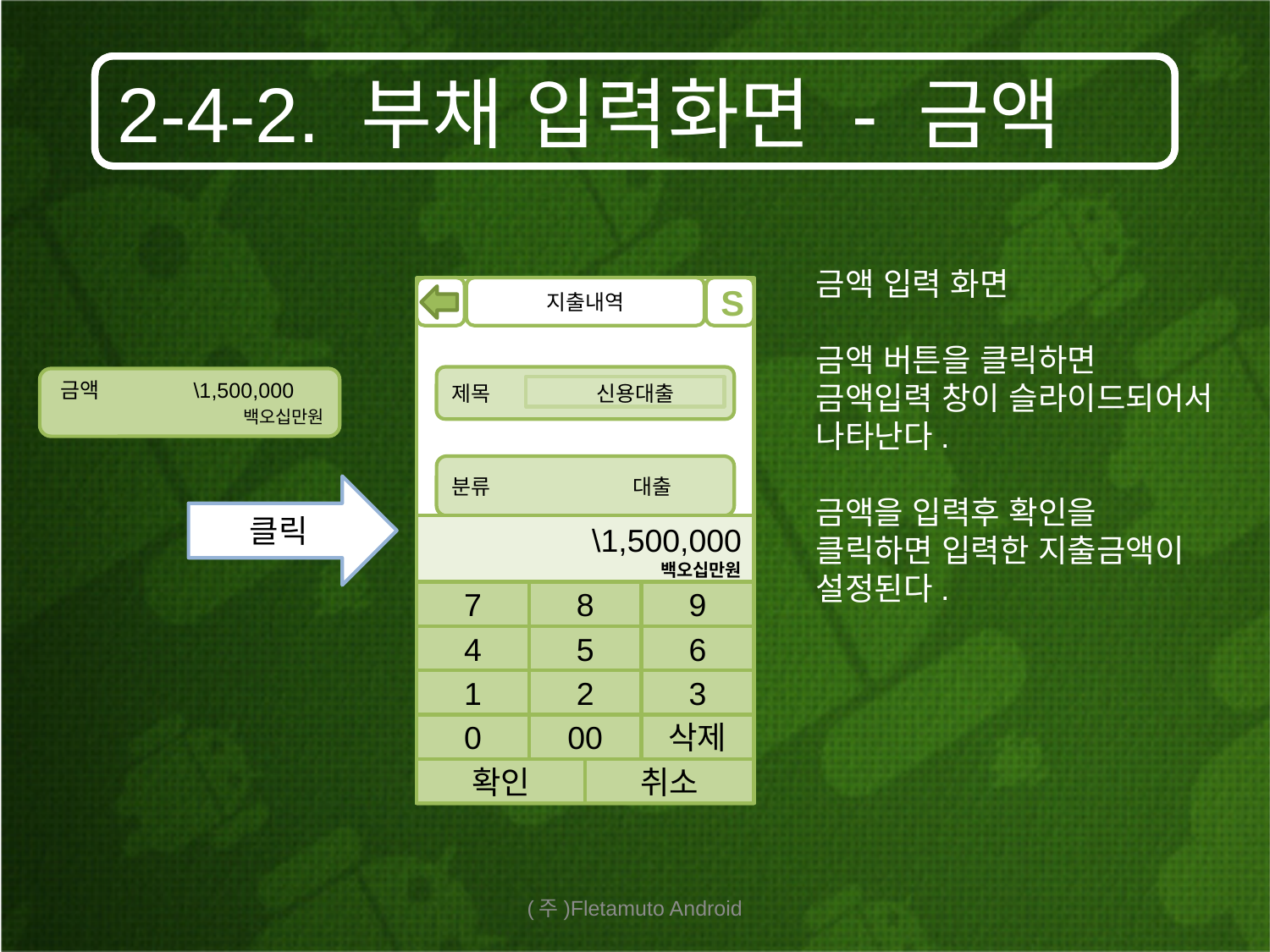

# 2-4-2. 부채 입력화면 - 금액
금액 입력 화면

금액 버튼을 클릭하면 금액입력 창이 슬라이드되어서 나타난다.

금액을 입력후 확인을 클릭하면 입력한 지출금액이 설정된다.

지출내역
S
제목                  신용대출
금액               \1,500,000          백오십만원

분류                        대출
클릭
\1,500,000
백오십만원
지출방법
지출방법
계좌

계좌

카드

카드

현금

현금

금액                \25,00,000

국민은행 3개월 할부
국민은행 3개월 할부
7
8
9
메모                       상의
메모                       상의

4
5
6
1
2
3
8
8
테그                       아기
테그                       아기
0
00
삭제
반복 주기
반복 주기
확인
취소
자주 사용되는 지출
자주 사용되는 지출
3
금액               \25,00,000          이백오심만원
4
날짜	 2010-07-02
(주)Fletamuto Android